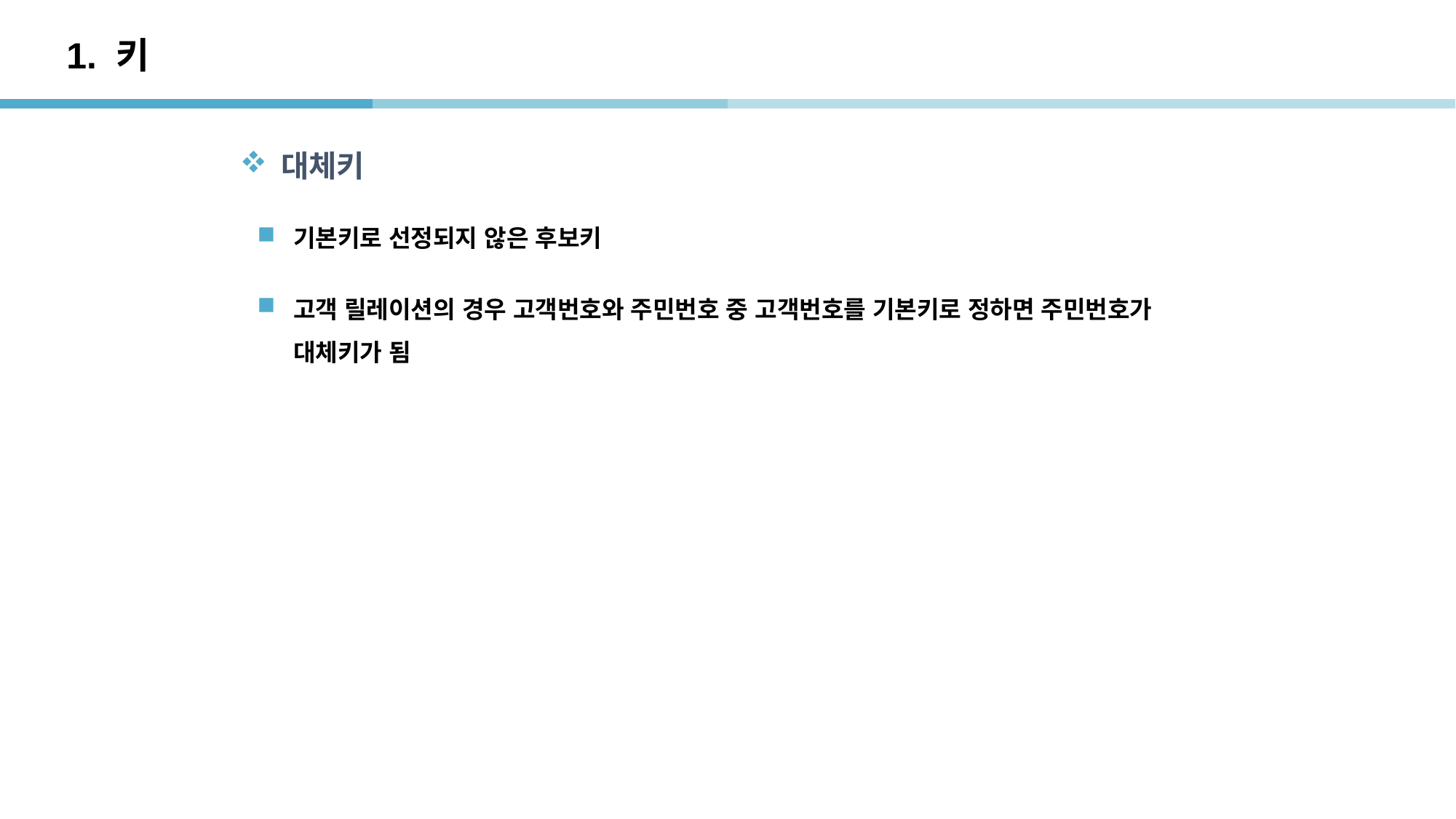

# 1. 키
대체키
기본키로 선정되지 않은 후보키

고객 릴레이션의 경우 고객번호와 주민번호 중 고객번호를 기본키로 정하면 주민번호가 대체키가 됨